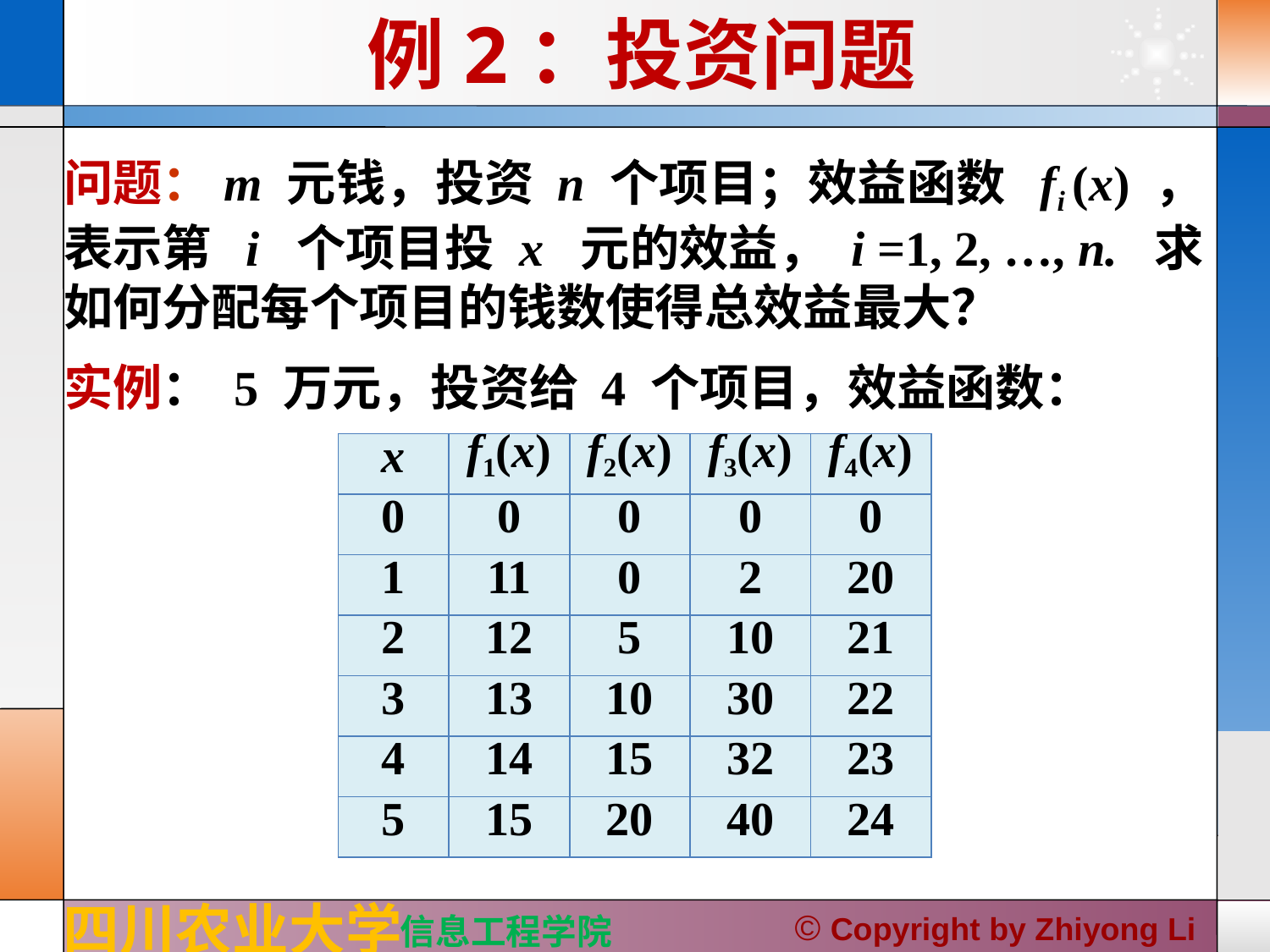

# 例2：投资问题
问题：m 元钱，投资 n 个项目；效益函数  fi (x) ，表示第  i  个项目投  x  元的效益， i =1, 2, …, n.  求如何分配每个项目的钱数使得总效益最大？
实例： 5 万元，投资给 4 个项目，效益函数：
| x | f1(x) | f2(x) | f3(x) | f4(x) |
| --- | --- | --- | --- | --- |
| 0 | 0 | 0 | 0 | 0 |
| 1 | 11 | 0 | 2 | 20 |
| 2 | 12 | 5 | 10 | 21 |
| 3 | 13 | 10 | 30 | 22 |
| 4 | 14 | 15 | 32 | 23 |
| 5 | 15 | 20 | 40 | 24 |